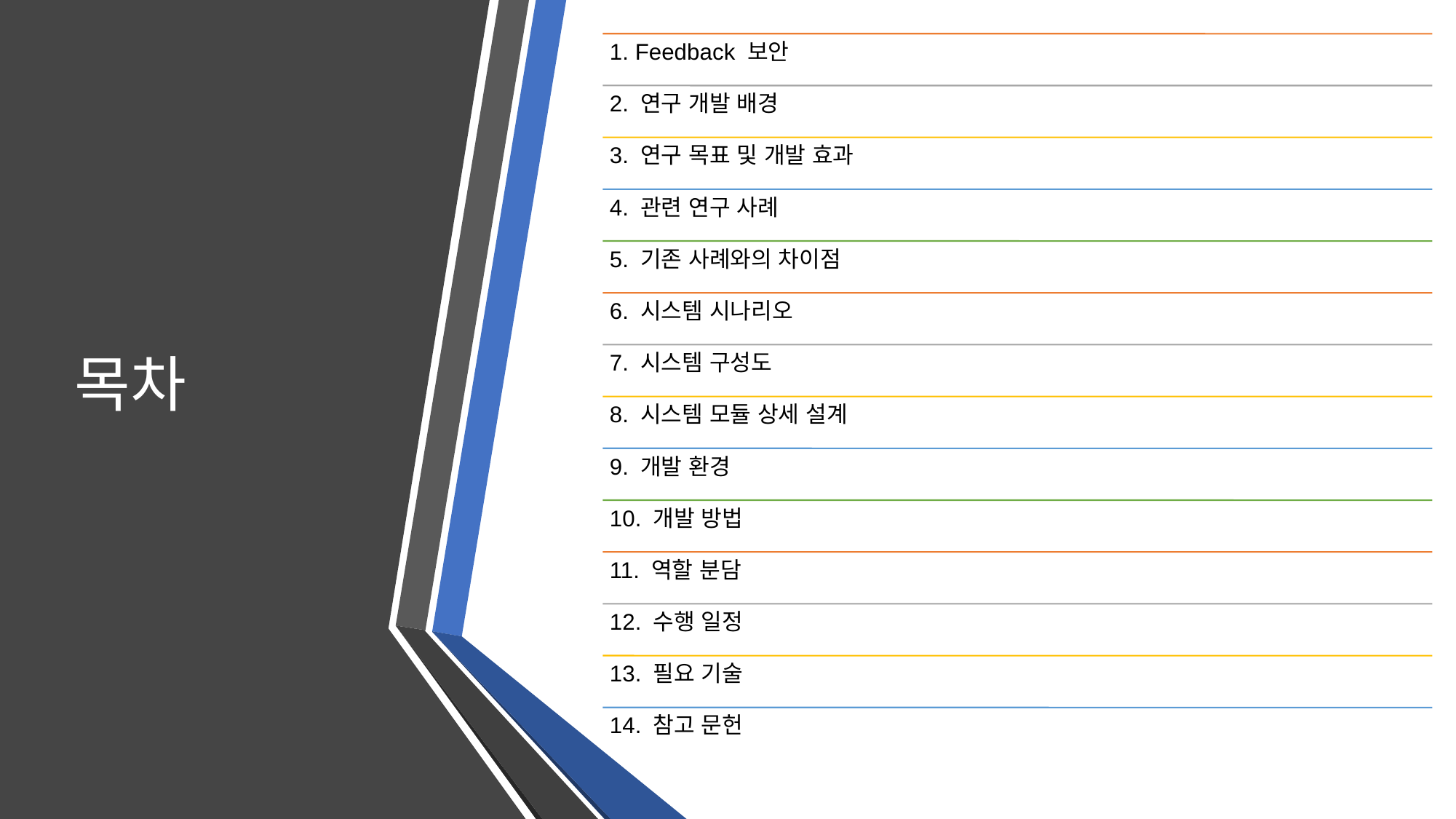

1. Feedback 보안
2. 연구 개발 배경
3. 연구 목표 및 개발 효과
4. 관련 연구 사례
5. 기존 사례와의 차이점
6. 시스템 시나리오
7. 시스템 구성도
8. 시스템 모듈 상세 설계
9. 개발 환경
10. 개발 방법
11. 역할 분담
12. 수행 일정
13. 필요 기술
14. 참고 문헌
# 목차